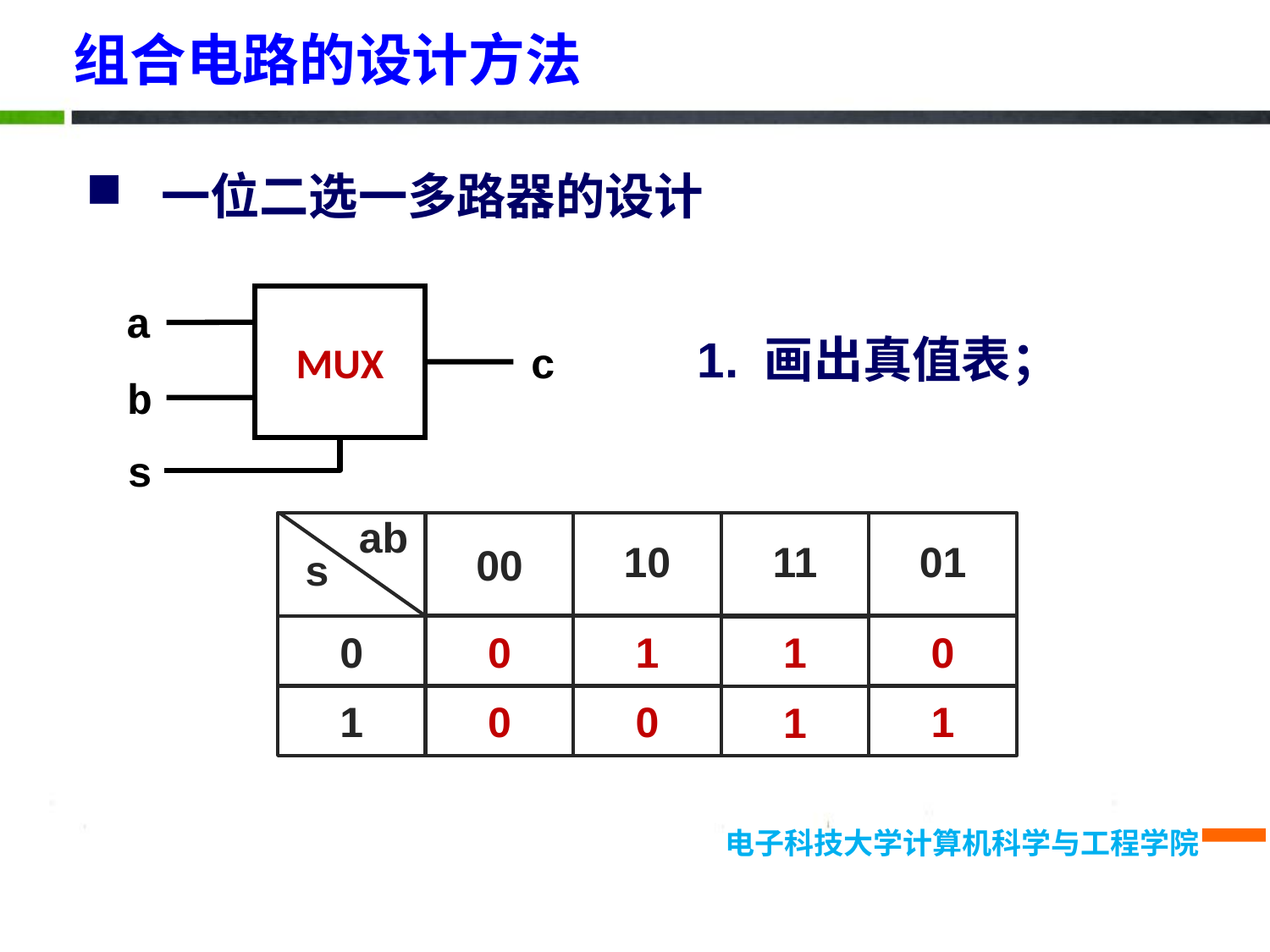

# 组合电路的设计方法
一位二选一多路器的设计
MUX
a

1. 画出真值表；
c

b

s

ab
00
10
11
01
s
0
0
1
0
1
1
0
0
1
1